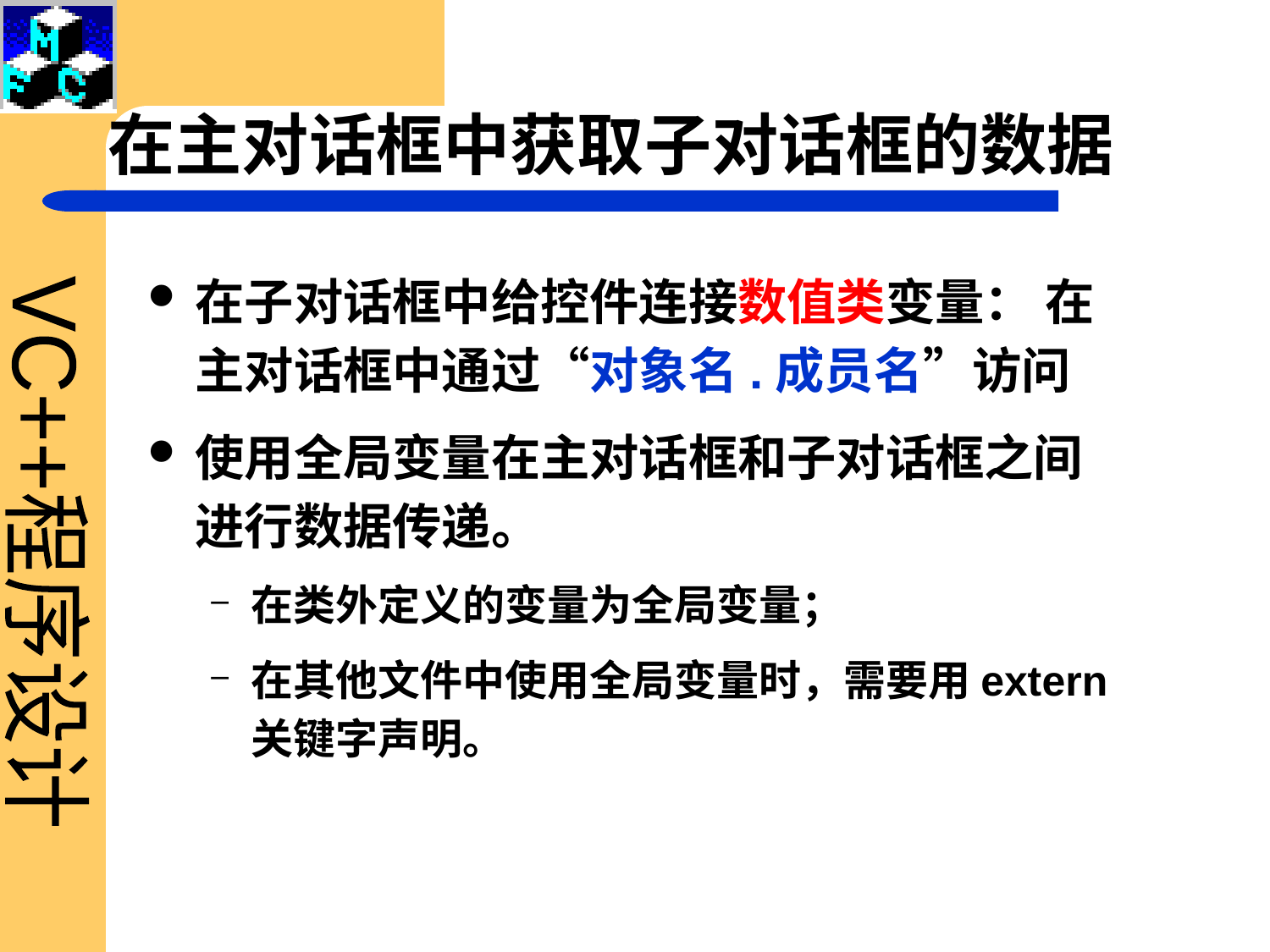

# 在主对话框中获取子对话框的数据
在子对话框中给控件连接数值类变量： 在主对话框中通过“对象名.成员名”访问
使用全局变量在主对话框和子对话框之间进行数据传递。
在类外定义的变量为全局变量；
在其他文件中使用全局变量时，需要用extern关键字声明。